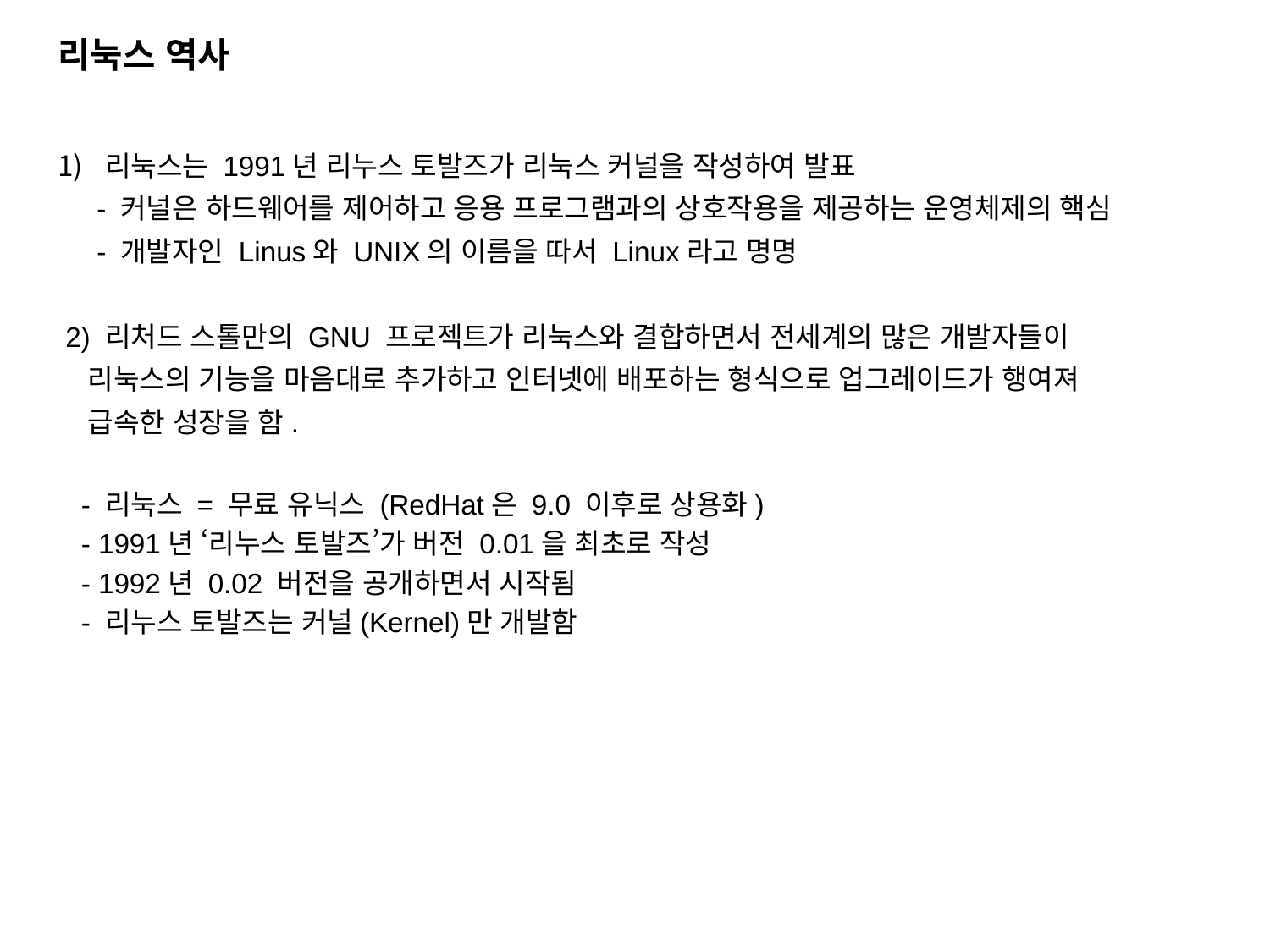

리눅스 역사

리눅스는 1991년 리누스 토발즈가 리눅스 커널을 작성하여 발표
     - 커널은 하드웨어를 제어하고 응용 프로그램과의 상호작용을 제공하는 운영체제의 핵심
     - 개발자인 Linus와 UNIX의 이름을 따서 Linux라고 명명

 2) 리처드 스톨만의 GNU 프로젝트가 리눅스와 결합하면서 전세계의 많은 개발자들이
   리눅스의 기능을 마음대로 추가하고 인터넷에 배포하는 형식으로 업그레이드가 행여져
   급속한 성장을 함.

   - 리눅스 = 무료 유닉스 (RedHat은 9.0 이후로 상용화)
   - 1991년 ‘리누스 토발즈’가 버전 0.01을 최초로 작성
   - 1992년 0.02 버전을 공개하면서 시작됨
   - 리누스 토발즈는 커널(Kernel)만 개발함